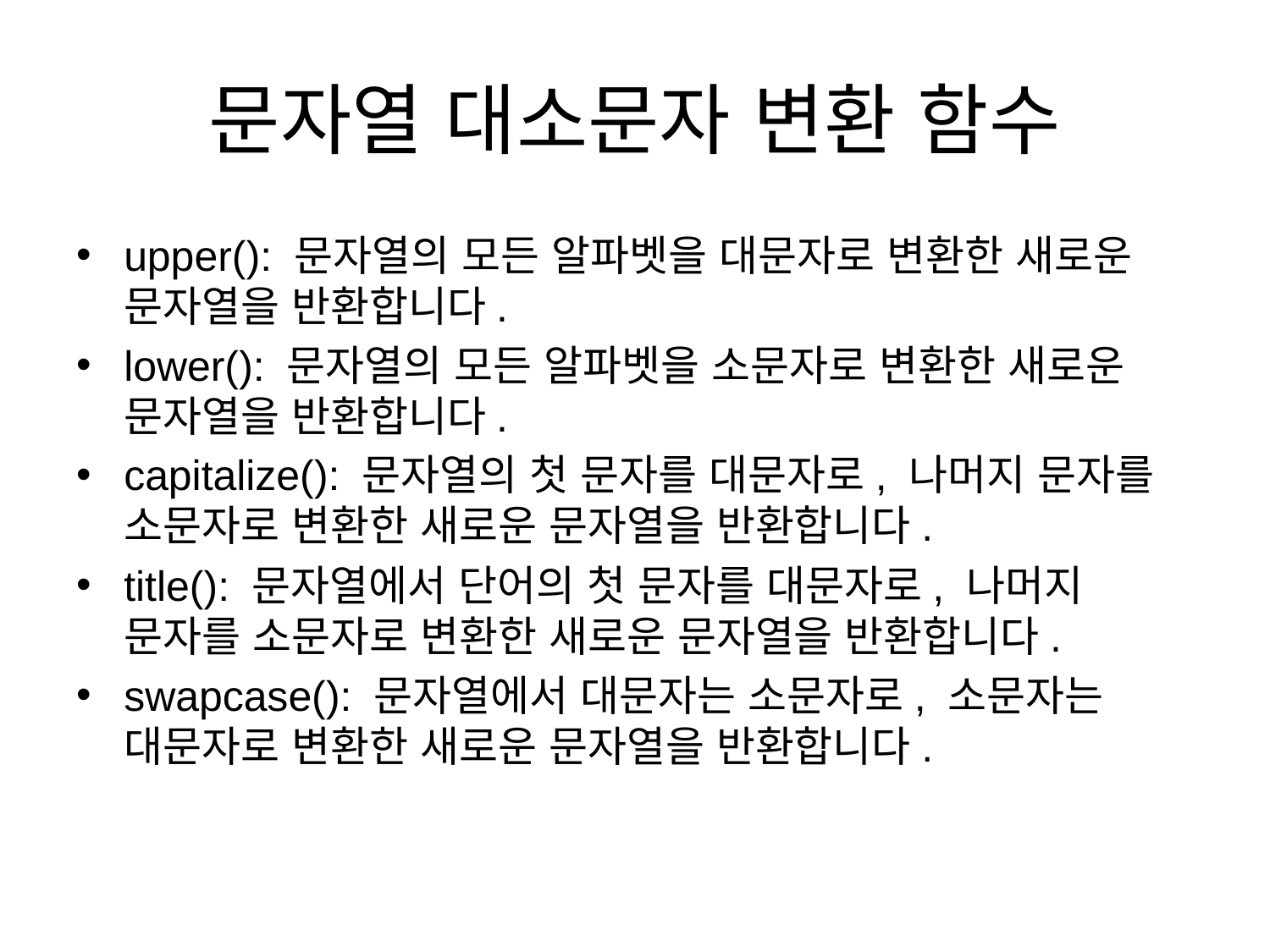

# 문자열 대소문자 변환 함수
upper(): 문자열의 모든 알파벳을 대문자로 변환한 새로운 문자열을 반환합니다.
lower(): 문자열의 모든 알파벳을 소문자로 변환한 새로운 문자열을 반환합니다.
capitalize(): 문자열의 첫 문자를 대문자로, 나머지 문자를 소문자로 변환한 새로운 문자열을 반환합니다.
title(): 문자열에서 단어의 첫 문자를 대문자로, 나머지 문자를 소문자로 변환한 새로운 문자열을 반환합니다.
swapcase(): 문자열에서 대문자는 소문자로, 소문자는 대문자로 변환한 새로운 문자열을 반환합니다.